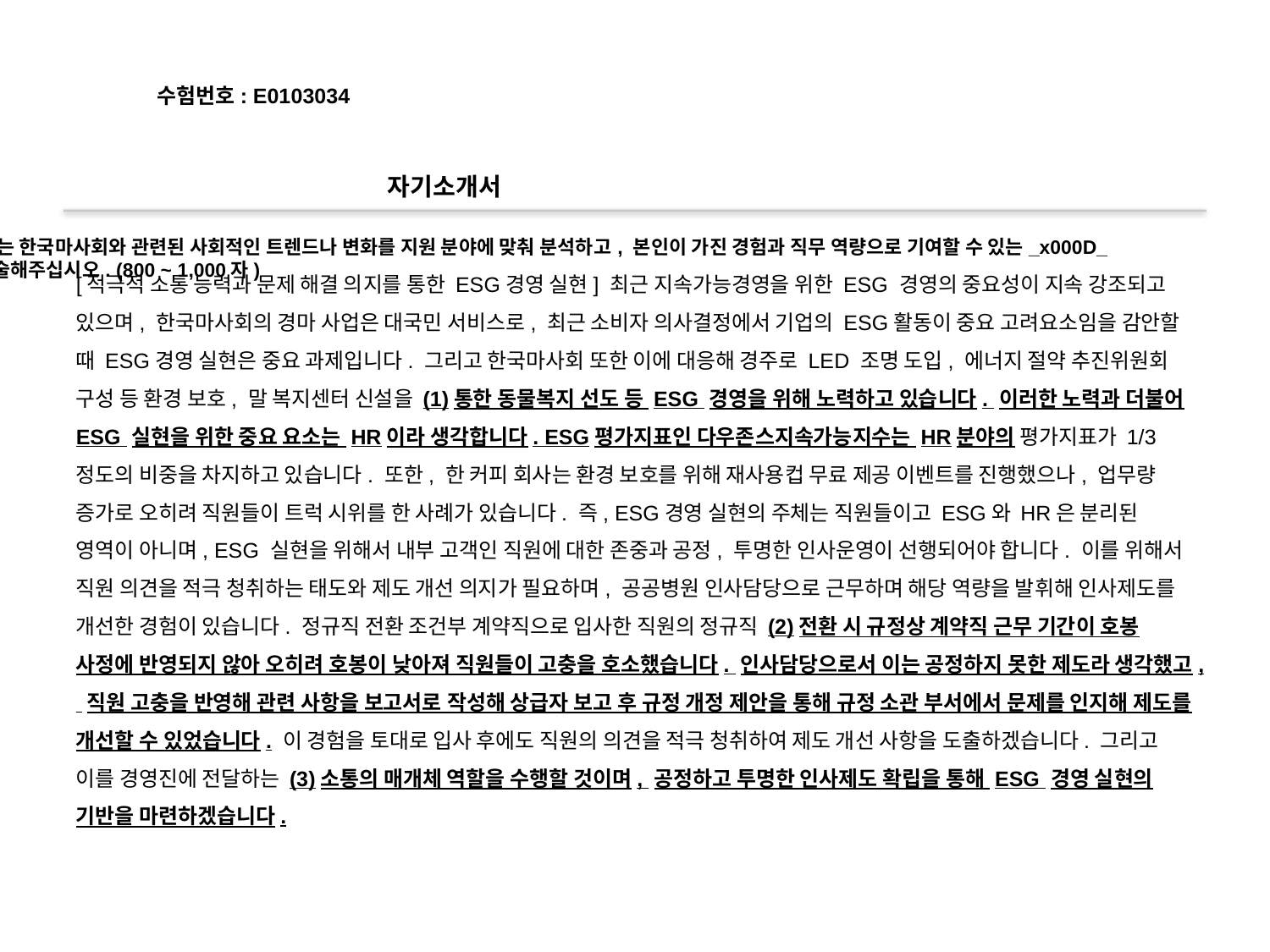

수험번호: E0103034
#

자기소개서

본인이 최근 관심을 갖고 있는 한국마사회와 관련된 사회적인 트렌드나 변화를 지원 분야에 맞춰 분석하고, 본인이 가진 경험과 직무 역량으로 기여할 수 있는_x000D_
바가 무엇인지 자세하게 기술해주십시오. (800 ~ 1,000자)

[적극적 소통 능력과 문제 해결 의지를 통한 ESG경영 실현] 최근 지속가능경영을 위한 ESG 경영의 중요성이 지속 강조되고 있으며, 한국마사회의 경마 사업은 대국민 서비스로, 최근 소비자 의사결정에서 기업의 ESG활동이 중요 고려요소임을 감안할 때 ESG경영 실현은 중요 과제입니다. 그리고 한국마사회 또한 이에 대응해 경주로 LED 조명 도입, 에너지 절약 추진위원회 구성 등 환경 보호, 말 복지센터 신설을 (1)통한 동물복지 선도 등 ESG 경영을 위해 노력하고 있습니다. 이러한 노력과 더불어 ESG 실현을 위한 중요 요소는 HR이라 생각합니다. ESG평가지표인 다우존스지속가능지수는 HR분야의 평가지표가 1/3 정도의 비중을 차지하고 있습니다. 또한, 한 커피 회사는 환경 보호를 위해 재사용컵 무료 제공 이벤트를 진행했으나, 업무량 증가로 오히려 직원들이 트럭 시위를 한 사례가 있습니다. 즉, ESG경영 실현의 주체는 직원들이고 ESG와 HR은 분리된 영역이 아니며, ESG 실현을 위해서 내부 고객인 직원에 대한 존중과 공정, 투명한 인사운영이 선행되어야 합니다. 이를 위해서 직원 의견을 적극 청취하는 태도와 제도 개선 의지가 필요하며, 공공병원 인사담당으로 근무하며 해당 역량을 발휘해 인사제도를 개선한 경험이 있습니다. 정규직 전환 조건부 계약직으로 입사한 직원의 정규직 (2)전환 시 규정상 계약직 근무 기간이 호봉 사정에 반영되지 않아 오히려 호봉이 낮아져 직원들이 고충을 호소했습니다. 인사담당으로서 이는 공정하지 못한 제도라 생각했고, 직원 고충을 반영해 관련 사항을 보고서로 작성해 상급자 보고 후 규정 개정 제안을 통해 규정 소관 부서에서 문제를 인지해 제도를 개선할 수 있었습니다. 이 경험을 토대로 입사 후에도 직원의 의견을 적극 청취하여 제도 개선 사항을 도출하겠습니다. 그리고 이를 경영진에 전달하는 (3)소통의 매개체 역할을 수행할 것이며, 공정하고 투명한 인사제도 확립을 통해 ESG 경영 실현의 기반을 마련하겠습니다.

자기소개서 기반 면접 질문 제안

(1) 한국마사회의 ESG 경영에서 HR의 역할을 강조하셨는데, 실질적인 개선 방안은 무엇이라고 생각하시나요?
(2) 정규직 전환 조건부 계약직 제도 개선 시 겪었던 가장 큰 어려움은 무엇이었나요?
(3) ESG 경영 실현을 위해 소통의 매개체 역할을 수행한다는 것의 구체적인 의미는 무엇인가요?